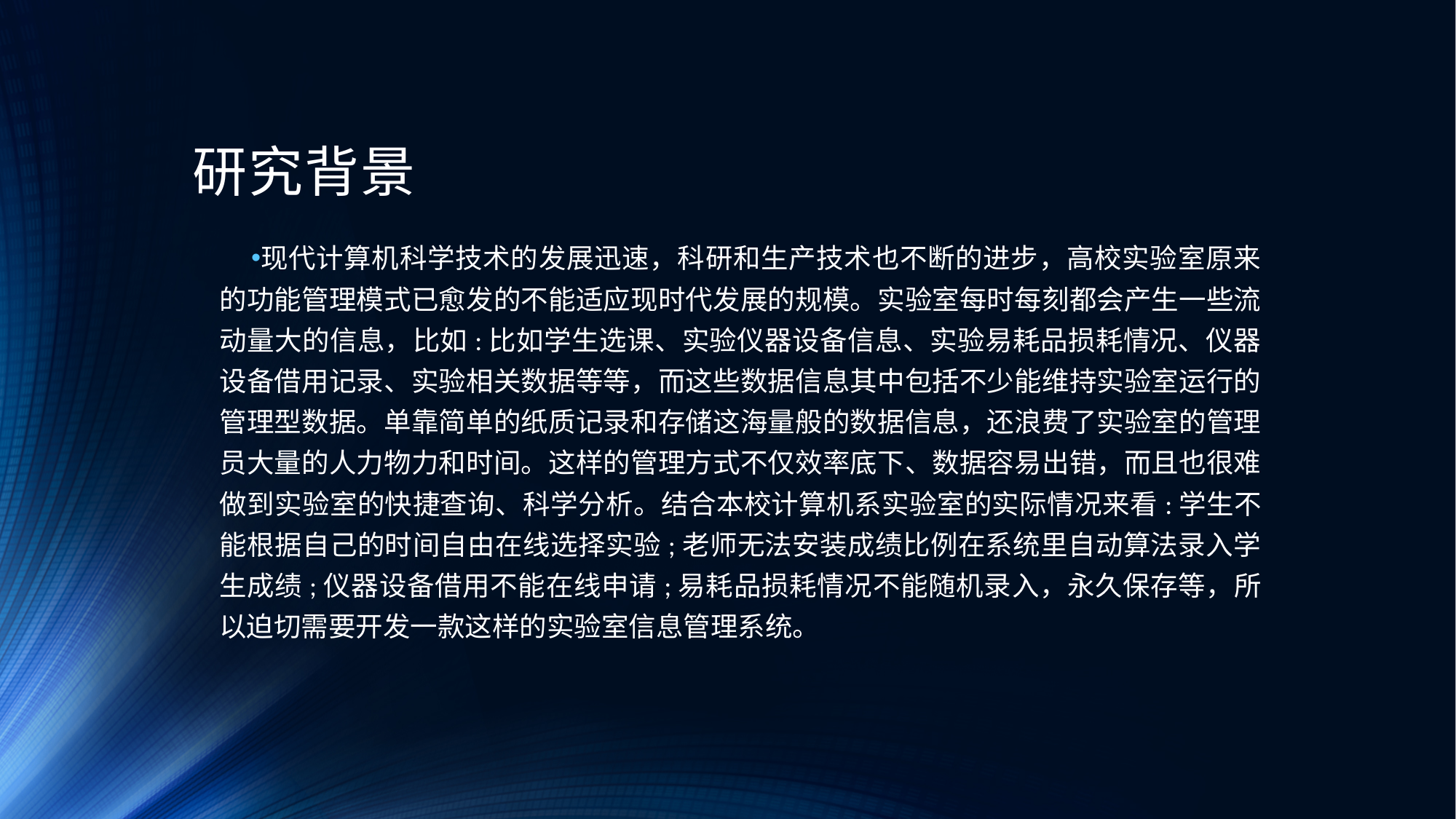

# 研究背景
现代计算机科学技术的发展迅速，科研和生产技术也不断的进步，高校实验室原来的功能管理模式已愈发的不能适应现时代发展的规模。实验室每时每刻都会产生一些流动量大的信息，比如:比如学生选课、实验仪器设备信息、实验易耗品损耗情况、仪器设备借用记录、实验相关数据等等，而这些数据信息其中包括不少能维持实验室运行的管理型数据。单靠简单的纸质记录和存储这海量般的数据信息，还浪费了实验室的管理员大量的人力物力和时间。这样的管理方式不仅效率底下、数据容易出错，而且也很难做到实验室的快捷查询、科学分析。结合本校计算机系实验室的实际情况来看:学生不能根据自己的时间自由在线选择实验;老师无法安装成绩比例在系统里自动算法录入学生成绩;仪器设备借用不能在线申请;易耗品损耗情况不能随机录入，永久保存等，所以迫切需要开发一款这样的实验室信息管理系统。